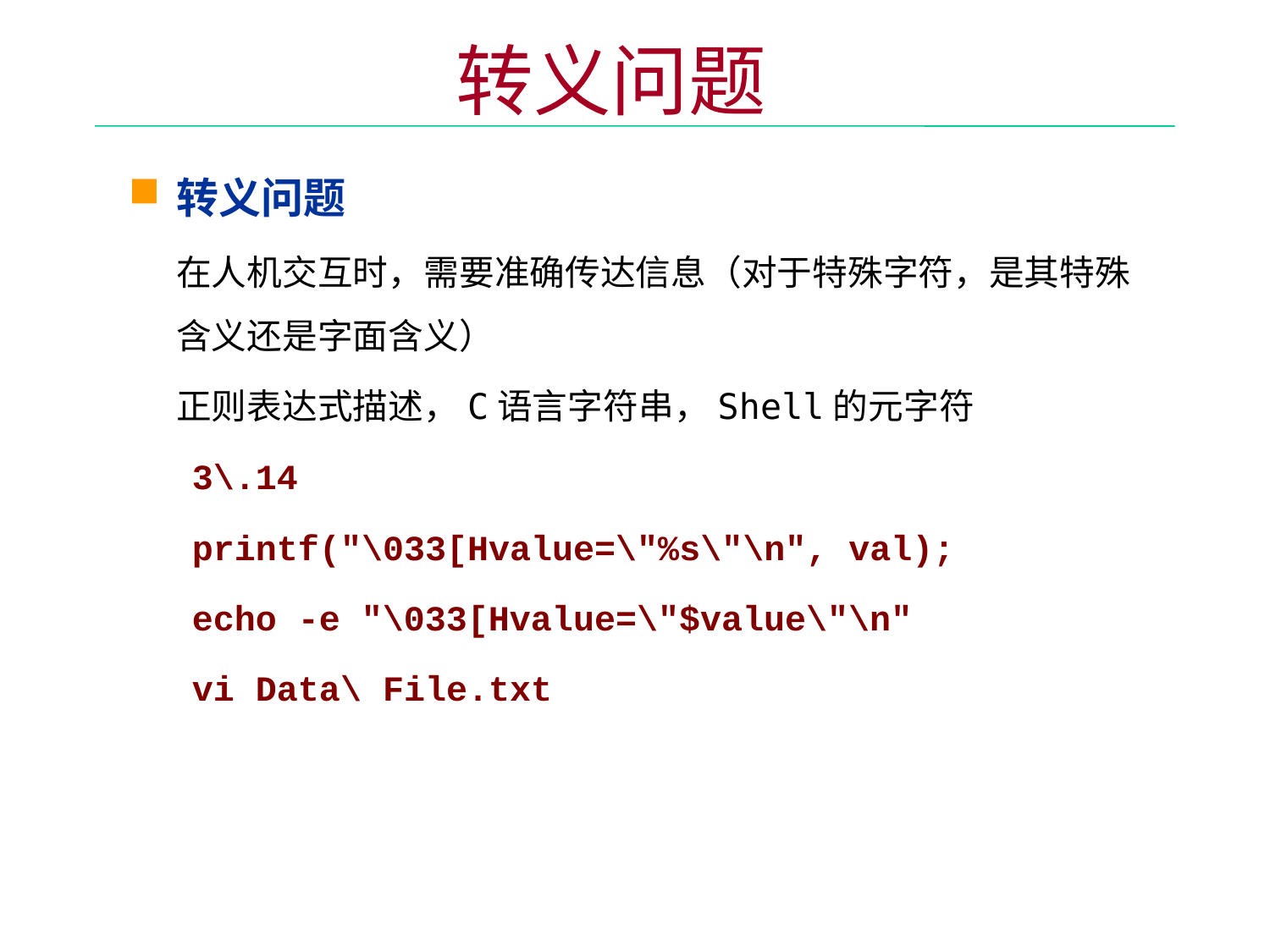

转义问题
转义问题
在人机交互时，需要准确传达信息（对于特殊字符，是其特殊含义还是字面含义）
正则表达式描述，C语言字符串，Shell的元字符
   3\.14
   printf("\033[Hvalue=\"%s\"\n", val);
   echo -e "\033[Hvalue=\"$value\"\n"
   vi Data\ File.txt